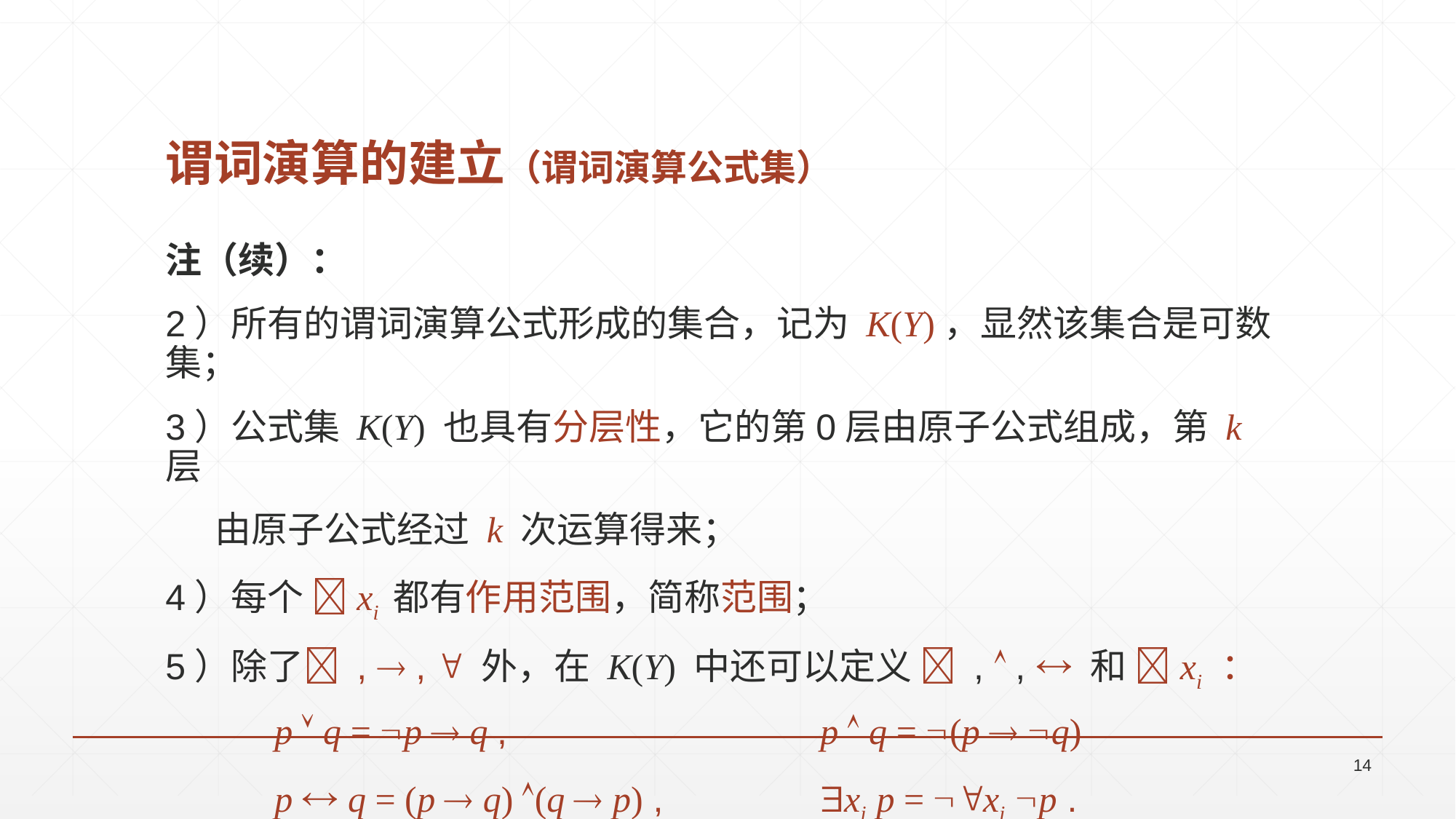

# 谓词演算的建立（谓词演算公式集）
注（续）：
2）所有的谓词演算公式形成的集合，记为 K(Y)，显然该集合是可数集；
3）公式集 K(Y) 也具有分层性，它的第0层由原子公式组成，第 k 层
     由原子公式经过 k 次运算得来；
4）每个 ∀xi 都有作用范围，简称范围；
5）除了¬ , → , ∀ 外，在 K(Y) 中还可以定义 ∨ , ∧ , ↔ 和 ∃xi ：
	p ∨ q = ¬p → q , 			p ∧ q = ¬(p → ¬q)
	p ↔ q = (p → q) ∧(q → p) , 		∃xi p = ¬∀xi ¬p .
14